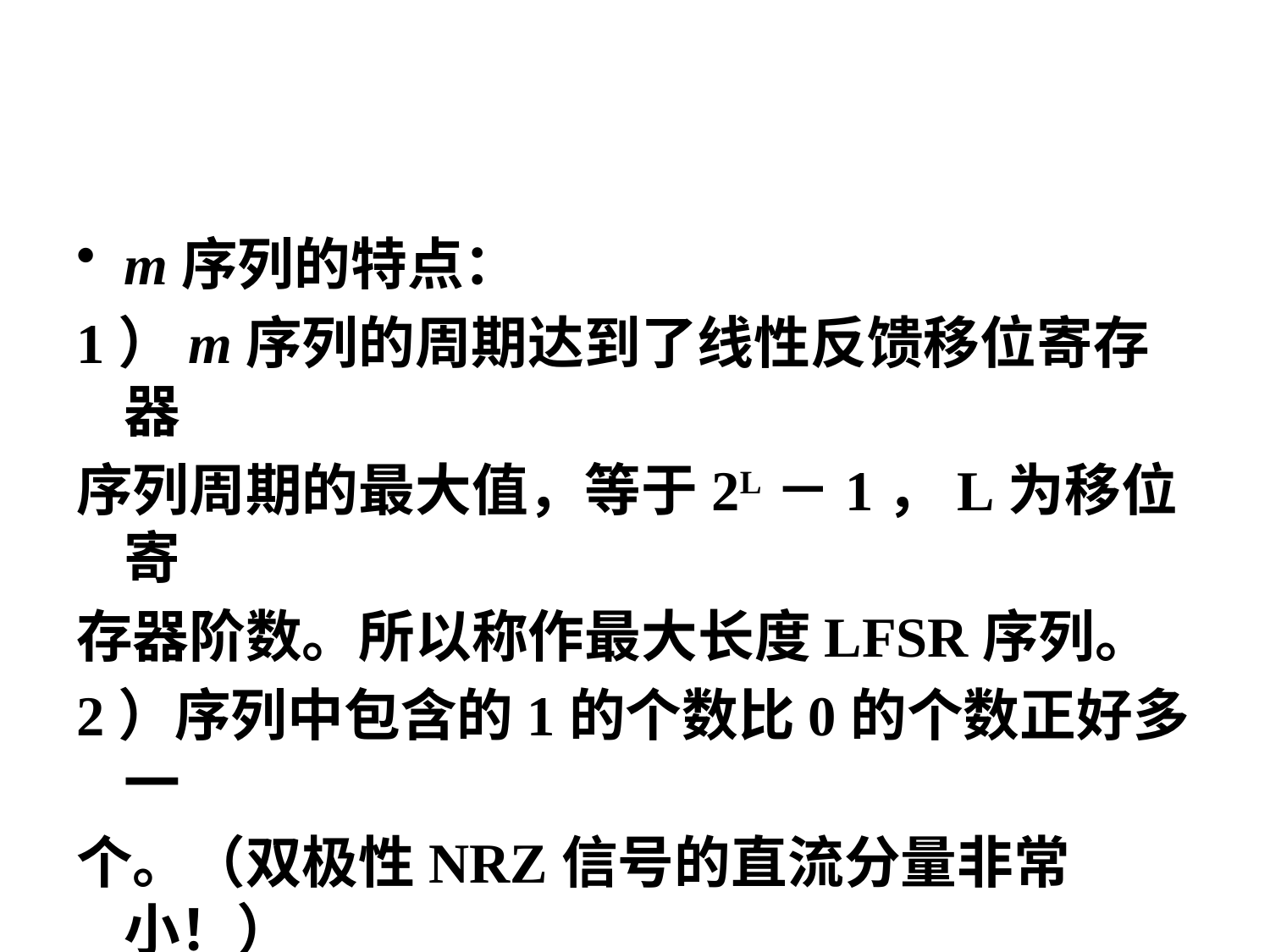

#
m序列的特点：
1）m序列的周期达到了线性反馈移位寄存器
序列周期的最大值，等于2L－1，L为移位寄
存器阶数。所以称作最大长度LFSR序列。
2）序列中包含的1的个数比0的个数正好多一
个。（双极性NRZ信号的直流分量非常小！）
3）一个序列与其自身的循环移位序列模二加
后所得序列是其另一个循环移位序列。